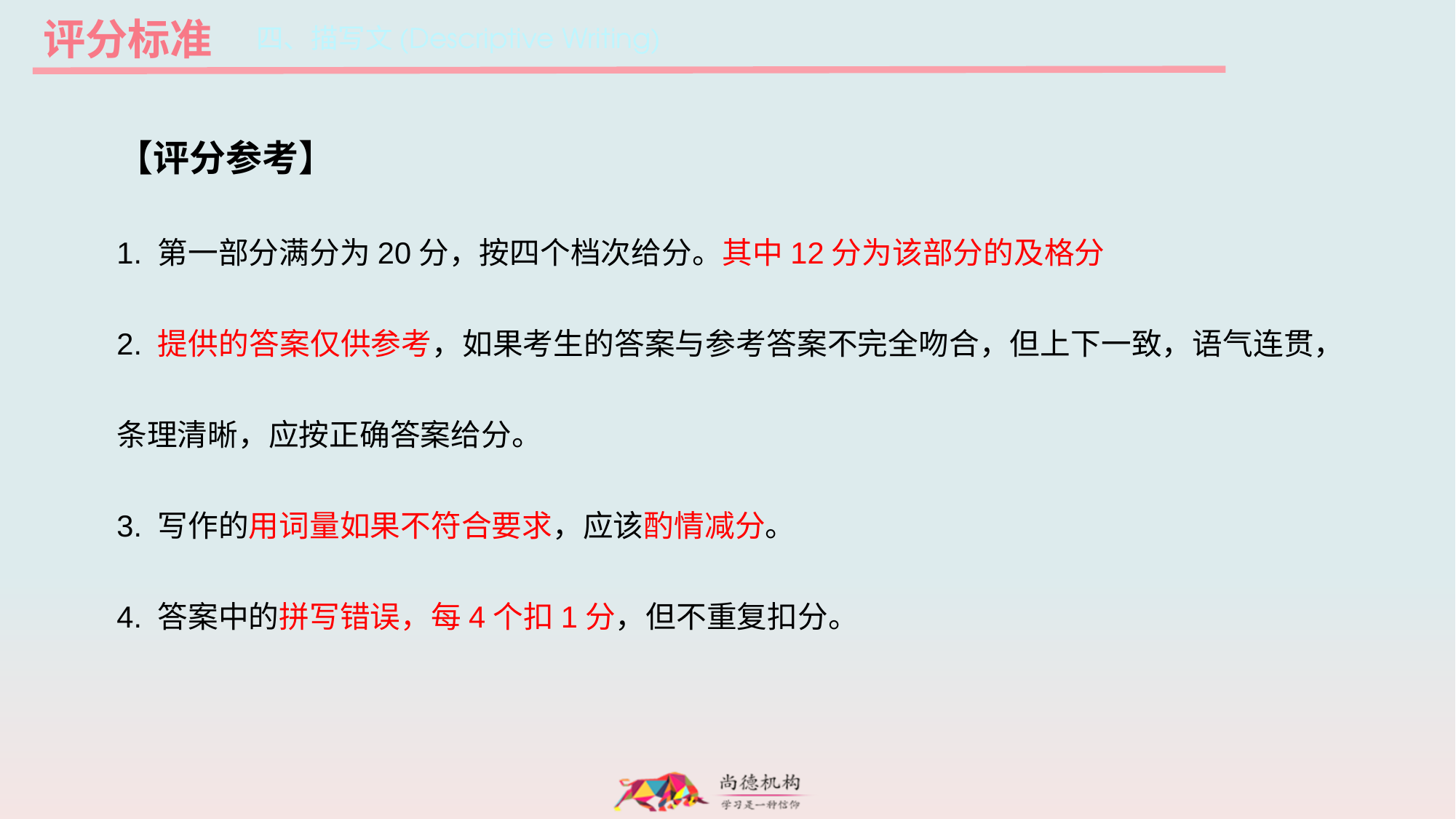

评分标准
四、描写文(Descriptive Writing)
【评分参考】
1. 第一部分满分为20分，按四个档次给分。其中12分为该部分的及格分
2. 提供的答案仅供参考，如果考生的答案与参考答案不完全吻合，但上下一致，语气连贯，条理清晰，应按正确答案给分。
3. 写作的用词量如果不符合要求，应该酌情减分。
4. 答案中的拼写错误，每4个扣1分，但不重复扣分。